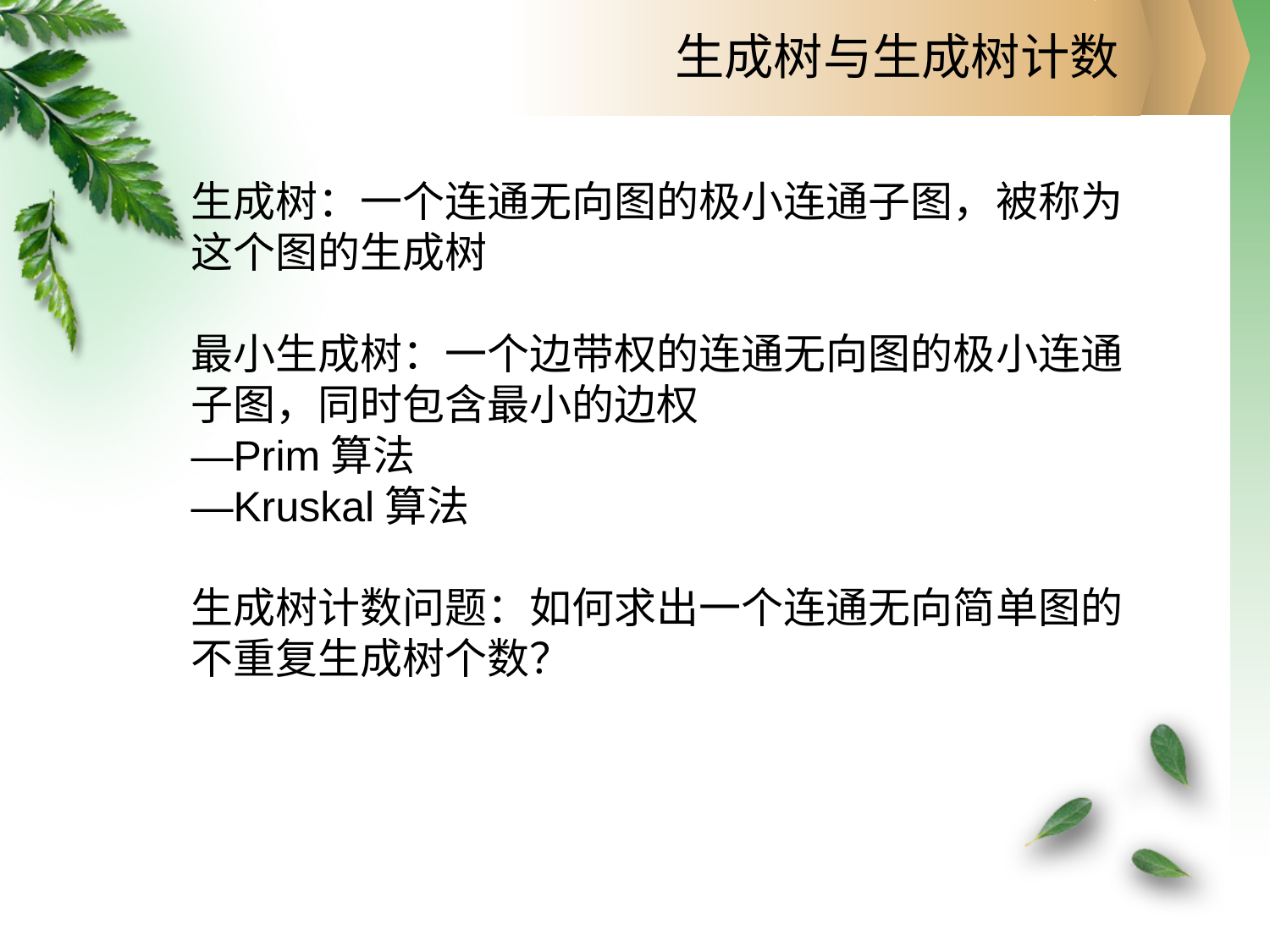

生成树与生成树计数
生成树：一个连通无向图的极小连通子图，被称为这个图的生成树

最小生成树：一个边带权的连通无向图的极小连通子图，同时包含最小的边权
—Prim算法
—Kruskal算法

生成树计数问题：如何求出一个连通无向简单图的不重复生成树个数？